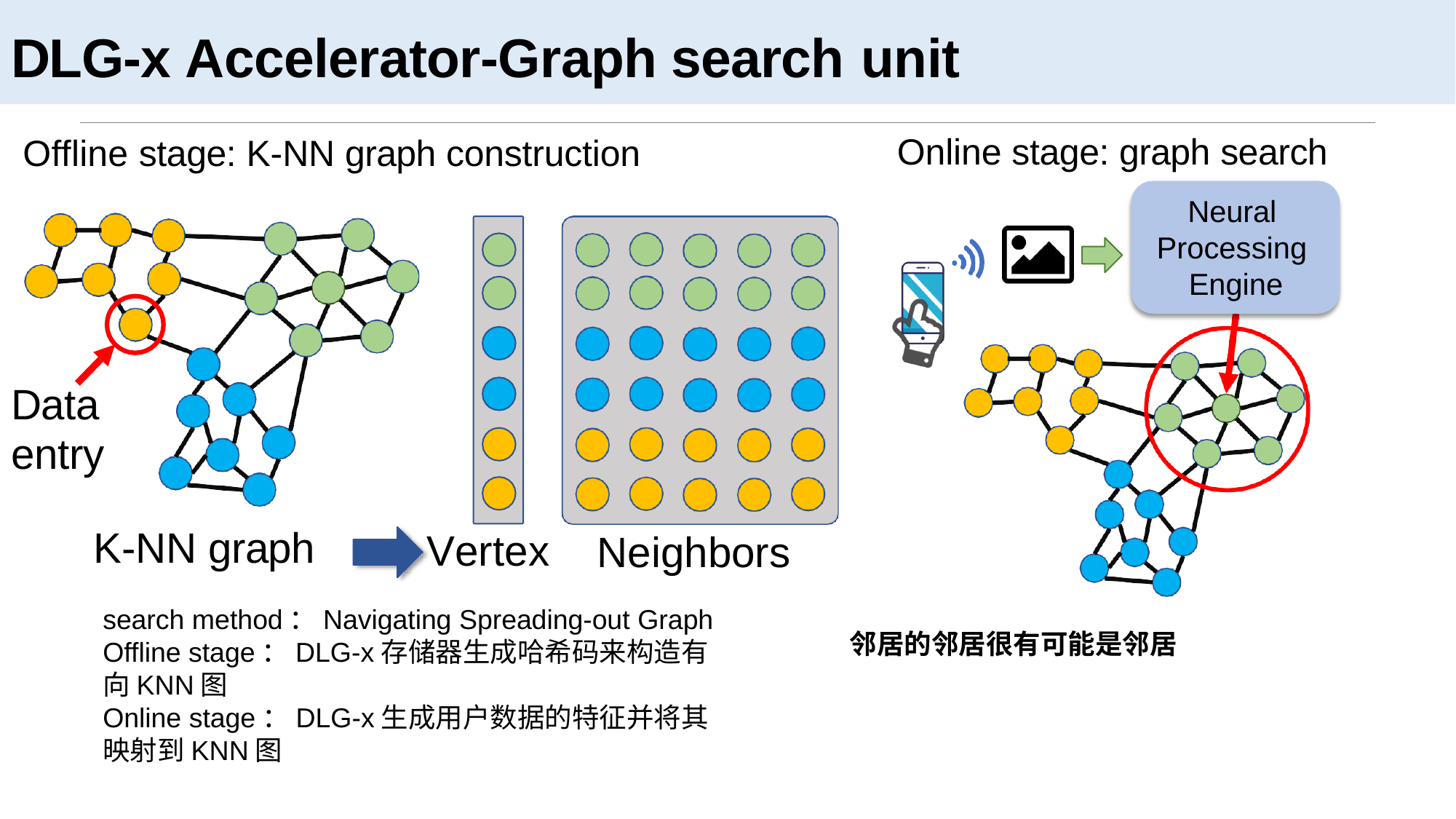

# DLG-x Accelerator-Graph search unit
Online stage: graph search
Neural  Processing  Engine
Offline stage: K-NN graph construction

Data  entry

K-NN graph

Vertex
Neighbors

search method：Navigating Spreading-out Graph
Offline stage：DLG-x存储器生成哈希码来构造有向KNN图
Online stage：DLG-x生成用户数据的特征并将其映射到KNN图
邻居的邻居很有可能是邻居